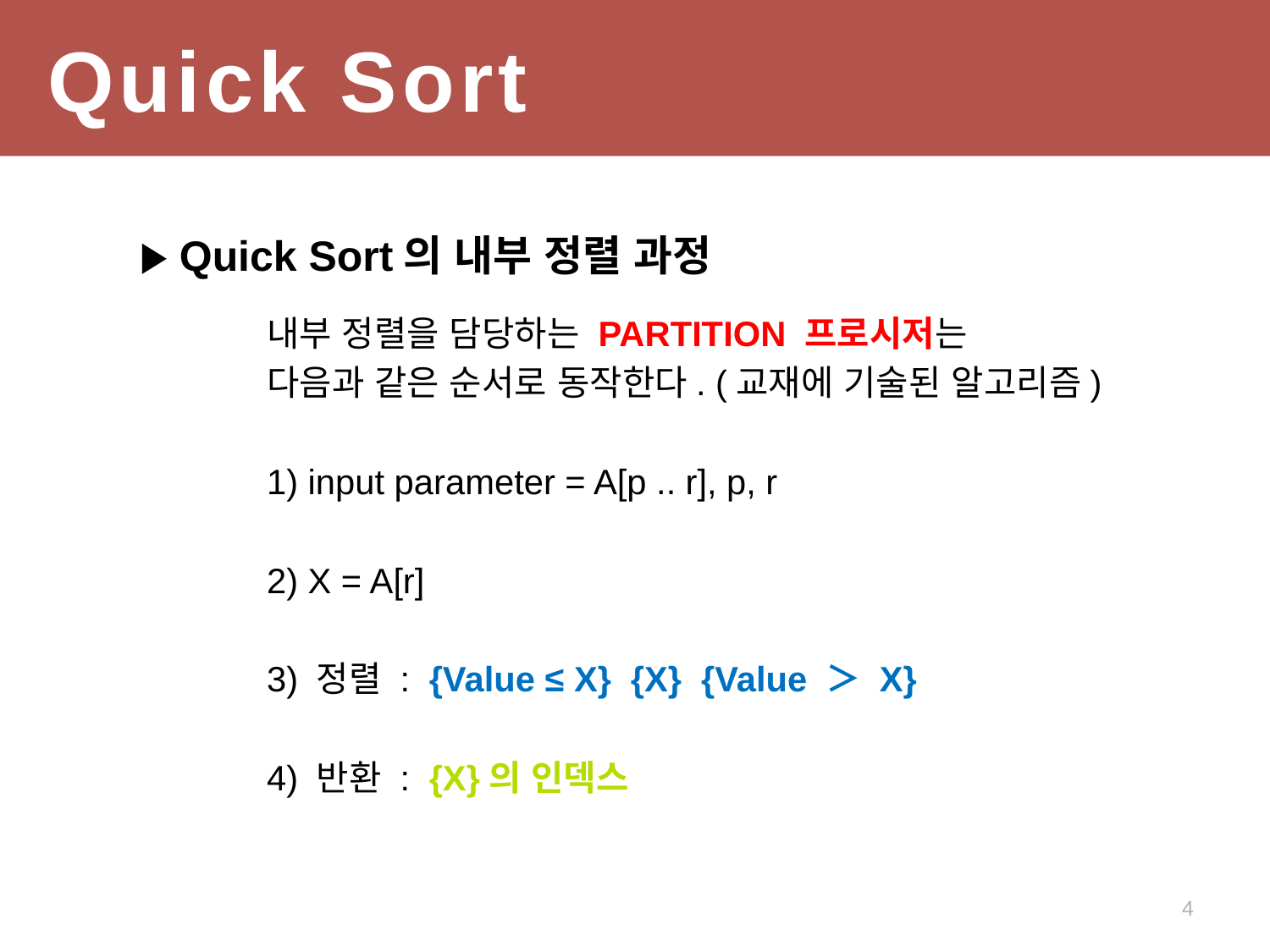

Quick Sort
▶ Quick Sort의 내부 정렬 과정

	내부 정렬을 담당하는 PARTITION 프로시저는
	다음과 같은 순서로 동작한다. (교재에 기술된 알고리즘)

	1) input parameter = A[p .. r], p, r

	2) X = A[r]

	3) 정렬 :  {Value ≤ X}  {X}  {Value ＞ X}

	4) 반환 :  {X}의 인덱스
4